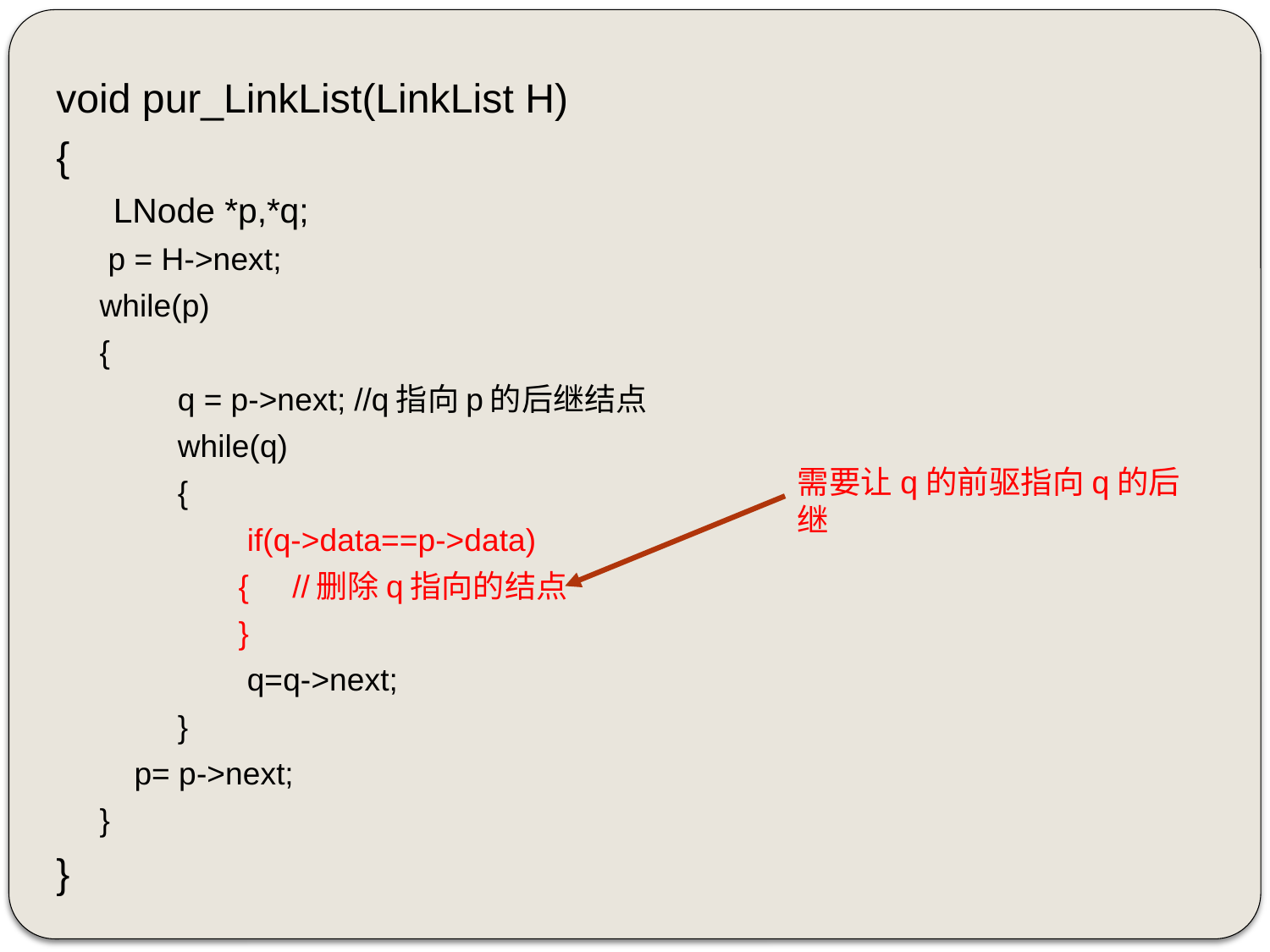

void pur_LinkList(LinkList H)
{
      LNode *p,*q;
      p = H->next;
     while(p)
     {
              q = p->next; //q指向p的后继结点
              while(q)
              {
                      if(q->data==p->data)
                     {     //删除q指向的结点
                     }
                      q=q->next;
              }
         p= p->next;
     }
}
需要让q的前驱指向q的后继